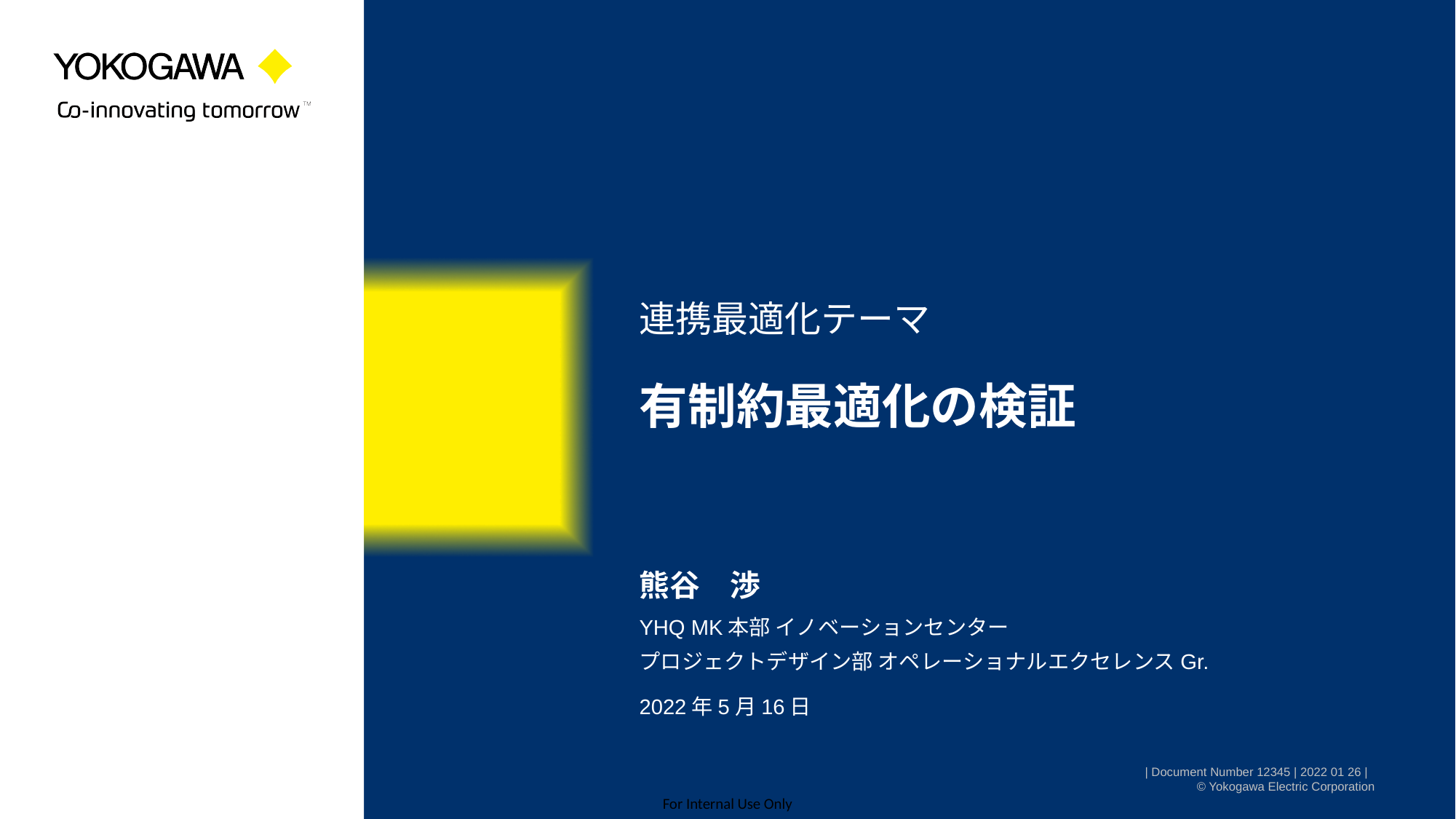

連携最適化テーマ
# 有制約最適化の検証
熊谷　渉
YHQ MK本部 イノベーションセンター
プロジェクトデザイン部 オペレーショナルエクセレンスGr.
2022年5月16日